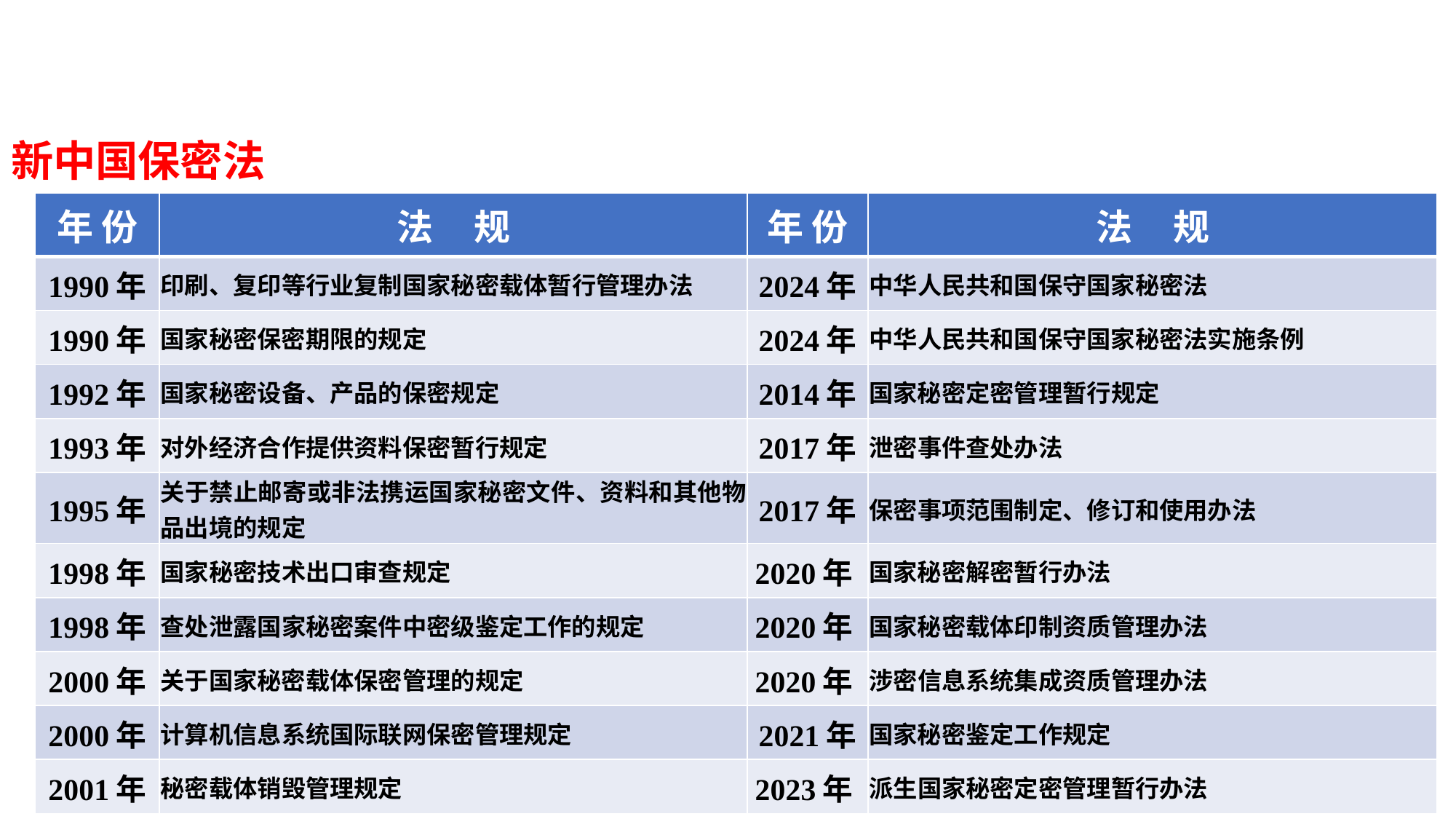

新中国保密法

| 年 份 | 法 规 | 年 份 | 法 规 |
| --- | --- | --- | --- |
| 1990年 | 印刷、复印等行业复制国家秘密载体暂行管理办法 | 2024年 | 中华人民共和国保守国家秘密法 |
| 1990年 | 国家秘密保密期限的规定 | 2024年 | 中华人民共和国保守国家秘密法实施条例 |
| 1992年 | 国家秘密设备、产品的保密规定 | 2014年 | 国家秘密定密管理暂行规定 |
| 1993年 | 对外经济合作提供资料保密暂行规定 | 2017年 | 泄密事件查处办法 |
| 1995年 | 关于禁止邮寄或非法携运国家秘密文件、资料和其他物品出境的规定 | 2017年 | 保密事项范围制定、修订和使用办法 |
| 1998年 | 国家秘密技术出口审查规定 | 2020年 | 国家秘密解密暂行办法 |
| 1998年 | 查处泄露国家秘密案件中密级鉴定工作的规定 | 2020年 | 国家秘密载体印制资质管理办法 |
| 2000年 | 关于国家秘密载体保密管理的规定 | 2020年 | 涉密信息系统集成资质管理办法 |
| 2000年 | 计算机信息系统国际联网保密管理规定 | 2021年 | 国家秘密鉴定工作规定 |
| 2001年 | 秘密载体销毁管理规定 | 2023年 | 派生国家秘密定密管理暂行办法 |